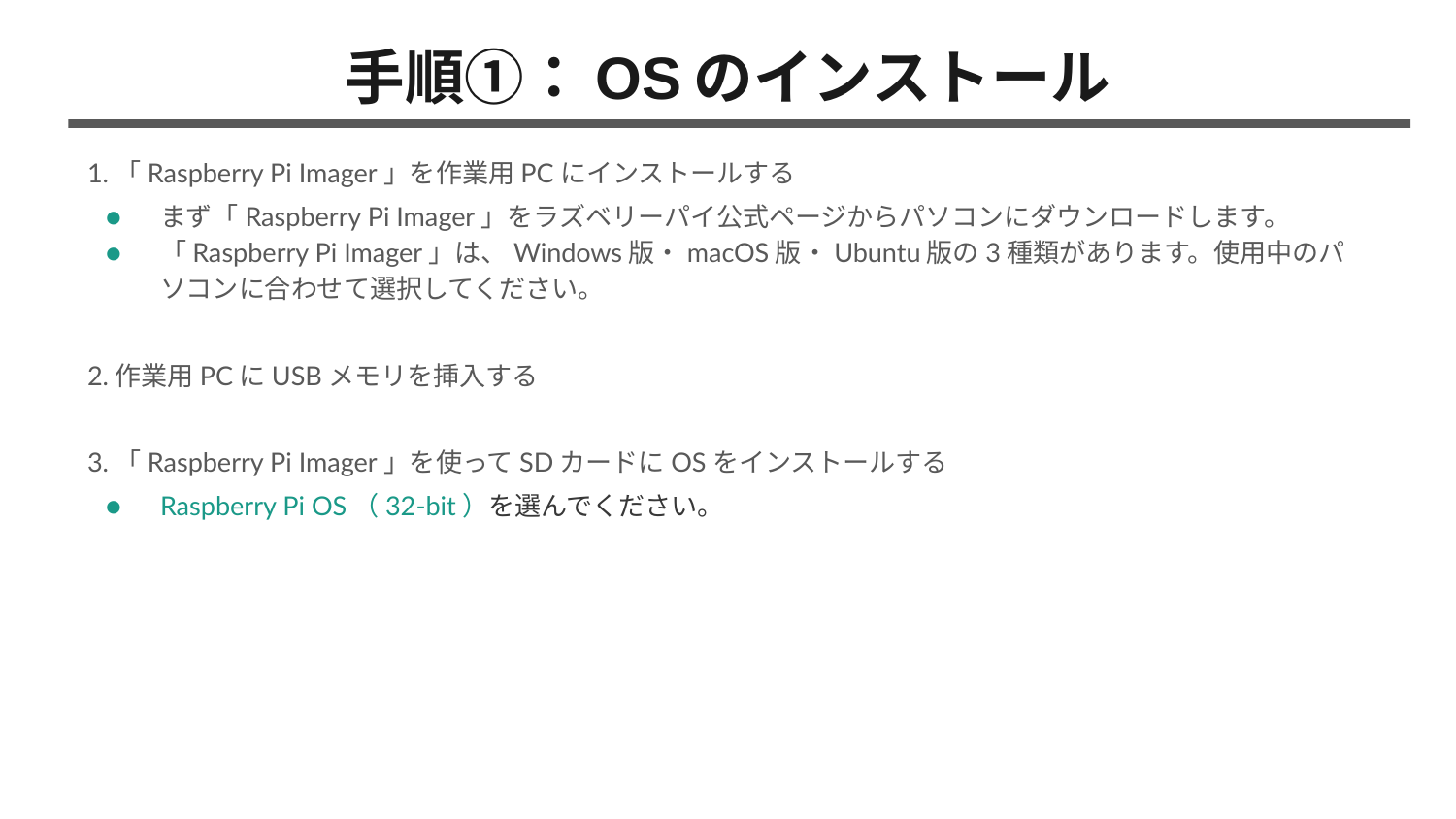

# 手順①：OSのインストール
1.「Raspberry Pi Imager」を作業用PCにインストールする
まず「Raspberry Pi Imager」をラズベリーパイ公式ページからパソコンにダウンロードします。
「Raspberry Pi Imager」は、Windows版・macOS版・Ubuntu版の3種類があります。使用中のパソコンに合わせて選択してください。

2.作業用PCにUSBメモリを挿入する

3.「Raspberry Pi Imager」を使ってSDカードにOSをインストールする
Raspberry Pi OS（32-bit）を選んでください。